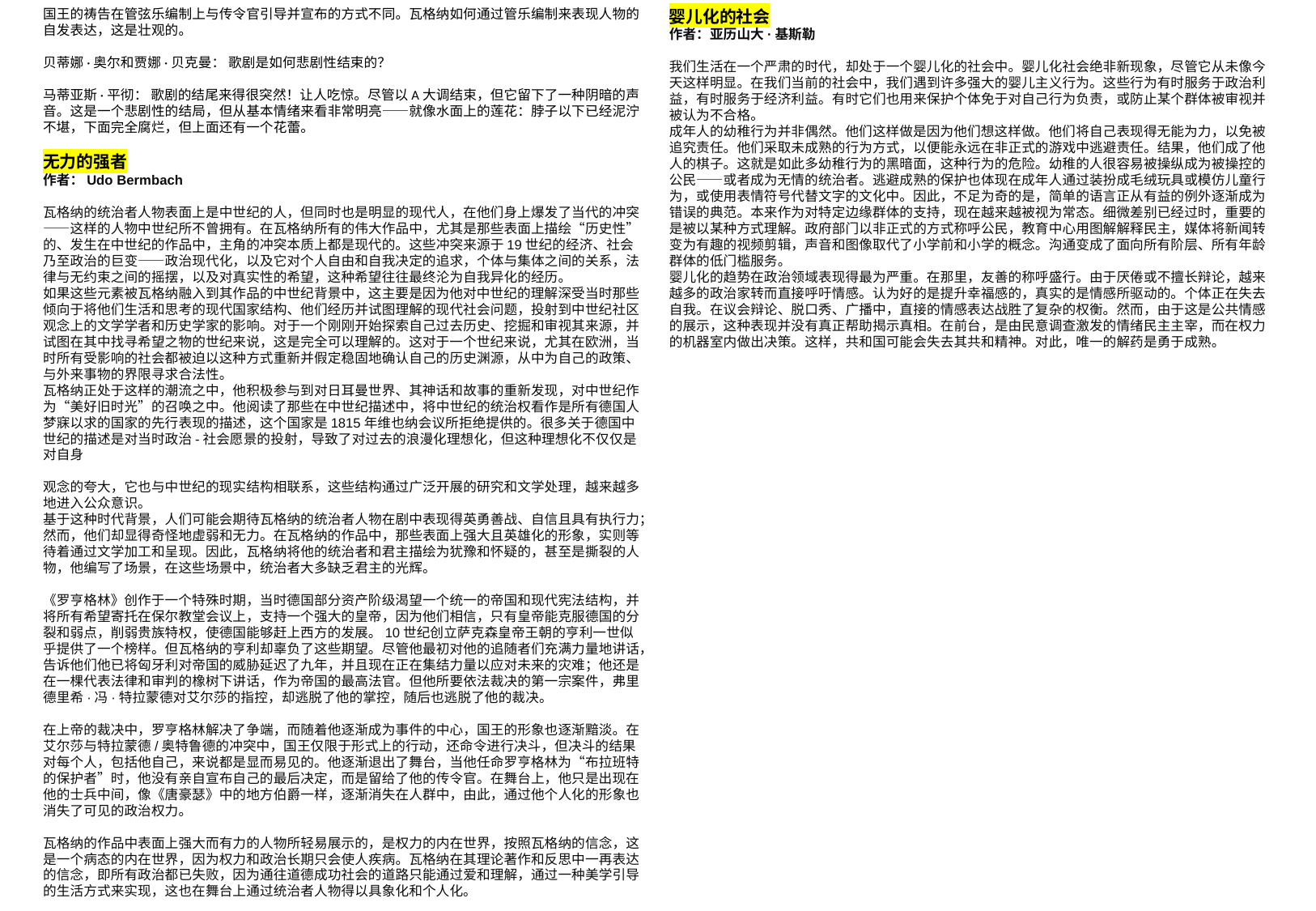

国王的祷告在管弦乐编制上与传令官引导并宣布的方式不同。瓦格纳如何通过管乐编制来表现人物的自发表达，这是壮观的。

贝蒂娜·奥尔和贾娜·贝克曼： 歌剧是如何悲剧性结束的？

马蒂亚斯·平彻： 歌剧的结尾来得很突然！让人吃惊。尽管以A大调结束，但它留下了一种阴暗的声音。这是一个悲剧性的结局，但从基本情绪来看非常明亮——就像水面上的莲花：脖子以下已经泥泞不堪，下面完全腐烂，但上面还有一个花蕾。

无力的强者
作者：Udo Bermbach

瓦格纳的统治者人物表面上是中世纪的人，但同时也是明显的现代人，在他们身上爆发了当代的冲突——这样的人物中世纪所不曾拥有。在瓦格纳所有的伟大作品中，尤其是那些表面上描绘“历史性”的、发生在中世纪的作品中，主角的冲突本质上都是现代的。这些冲突来源于19世纪的经济、社会乃至政治的巨变——政治现代化，以及它对个人自由和自我决定的追求，个体与集体之间的关系，法律与无约束之间的摇摆，以及对真实性的希望，这种希望往往最终沦为自我异化的经历。
如果这些元素被瓦格纳融入到其作品的中世纪背景中，这主要是因为他对中世纪的理解深受当时那些倾向于将他们生活和思考的现代国家结构、他们经历并试图理解的现代社会问题，投射到中世纪社区观念上的文学学者和历史学家的影响。对于一个刚刚开始探索自己过去历史、挖掘和审视其来源，并试图在其中找寻希望之物的世纪来说，这是完全可以理解的。这对于一个世纪来说，尤其在欧洲，当时所有受影响的社会都被迫以这种方式重新并假定稳固地确认自己的历史渊源，从中为自己的政策、与外来事物的界限寻求合法性。
瓦格纳正处于这样的潮流之中，他积极参与到对日耳曼世界、其神话和故事的重新发现，对中世纪作为“美好旧时光”的召唤之中。他阅读了那些在中世纪描述中，将中世纪的统治权看作是所有德国人梦寐以求的国家的先行表现的描述，这个国家是1815年维也纳会议所拒绝提供的。很多关于德国中世纪的描述是对当时政治-社会愿景的投射，导致了对过去的浪漫化理想化，但这种理想化不仅仅是对自身

观念的夸大，它也与中世纪的现实结构相联系，这些结构通过广泛开展的研究和文学处理，越来越多地进入公众意识。
基于这种时代背景，人们可能会期待瓦格纳的统治者人物在剧中表现得英勇善战、自信且具有执行力；然而，他们却显得奇怪地虚弱和无力。在瓦格纳的作品中，那些表面上强大且英雄化的形象，实则等待着通过文学加工和呈现。因此，瓦格纳将他的统治者和君主描绘为犹豫和怀疑的，甚至是撕裂的人物，他编写了场景，在这些场景中，统治者大多缺乏君主的光辉。

《罗亨格林》创作于一个特殊时期，当时德国部分资产阶级渴望一个统一的帝国和现代宪法结构，并将所有希望寄托在保尔教堂会议上，支持一个强大的皇帝，因为他们相信，只有皇帝能克服德国的分裂和弱点，削弱贵族特权，使德国能够赶上西方的发展。10世纪创立萨克森皇帝王朝的亨利一世似乎提供了一个榜样。但瓦格纳的亨利却辜负了这些期望。尽管他最初对他的追随者们充满力量地讲话，告诉他们他已将匈牙利对帝国的威胁延迟了九年，并且现在正在集结力量以应对未来的灾难；他还是在一棵代表法律和审判的橡树下讲话，作为帝国的最高法官。但他所要依法裁决的第一宗案件，弗里德里希·冯·特拉蒙德对艾尔莎的指控，却逃脱了他的掌控，随后也逃脱了他的裁决。

在上帝的裁决中，罗亨格林解决了争端，而随着他逐渐成为事件的中心，国王的形象也逐渐黯淡。在艾尔莎与特拉蒙德/奥特鲁德的冲突中，国王仅限于形式上的行动，还命令进行决斗，但决斗的结果对每个人，包括他自己，来说都是显而易见的。他逐渐退出了舞台，当他任命罗亨格林为“布拉班特的保护者”时，他没有亲自宣布自己的最后决定，而是留给了他的传令官。在舞台上，他只是出现在他的士兵中间，像《唐豪瑟》中的地方伯爵一样，逐渐消失在人群中，由此，通过他个人化的形象也消失了可见的政治权力。

瓦格纳的作品中表面上强大而有力的人物所轻易展示的，是权力的内在世界，按照瓦格纳的信念，这是一个病态的内在世界，因为权力和政治长期只会使人疾病。瓦格纳在其理论著作和反思中一再表达的信念，即所有政治都已失败，因为通往道德成功社会的道路只能通过爱和理解，通过一种美学引导的生活方式来实现，这也在舞台上通过统治者人物得以具象化和个人化。

婴儿化的社会
作者：亚历山大·基斯勒

我们生活在一个严肃的时代，却处于一个婴儿化的社会中。婴儿化社会绝非新现象，尽管它从未像今天这样明显。在我们当前的社会中，我们遇到许多强大的婴儿主义行为。这些行为有时服务于政治利益，有时服务于经济利益。有时它们也用来保护个体免于对自己行为负责，或防止某个群体被审视并被认为不合格。
成年人的幼稚行为并非偶然。他们这样做是因为他们想这样做。他们将自己表现得无能为力，以免被追究责任。他们采取未成熟的行为方式，以便能永远在非正式的游戏中逃避责任。结果，他们成了他人的棋子。这就是如此多幼稚行为的黑暗面，这种行为的危险。幼稚的人很容易被操纵成为被操控的公民——或者成为无情的统治者。逃避成熟的保护也体现在成年人通过装扮成毛绒玩具或模仿儿童行为，或使用表情符号代替文字的文化中。因此，不足为奇的是，简单的语言正从有益的例外逐渐成为错误的典范。本来作为对特定边缘群体的支持，现在越来越被视为常态。细微差别已经过时，重要的是被以某种方式理解。政府部门以非正式的方式称呼公民，教育中心用图解解释民主，媒体将新闻转变为有趣的视频剪辑，声音和图像取代了小学前和小学的概念。沟通变成了面向所有阶层、所有年龄群体的低门槛服务。
婴儿化的趋势在政治领域表现得最为严重。在那里，友善的称呼盛行。由于厌倦或不擅长辩论，越来越多的政治家转而直接呼吁情感。认为好的是提升幸福感的，真实的是情感所驱动的。个体正在失去自我。在议会辩论、脱口秀、广播中，直接的情感表达战胜了复杂的权衡。然而，由于这是公共情感的展示，这种表现并没有真正帮助揭示真相。在前台，是由民意调查激发的情绪民主主宰，而在权力的机器室内做出决策。这样，共和国可能会失去其共和精神。对此，唯一的解药是勇于成熟。